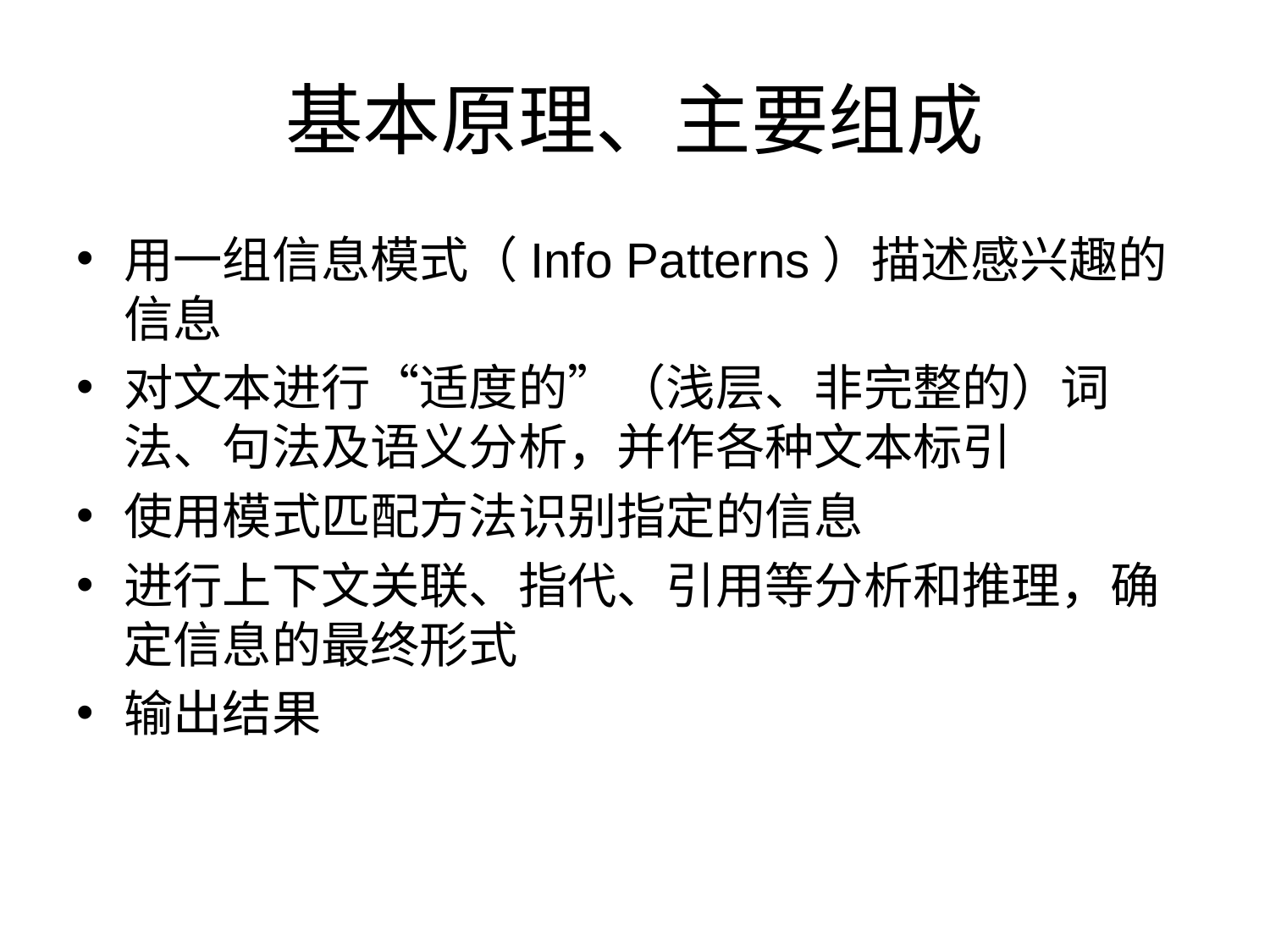

# 基本原理、主要组成
用一组信息模式（Info Patterns）描述感兴趣的信息
对文本进行“适度的”（浅层、非完整的）词法、句法及语义分析，并作各种文本标引
使用模式匹配方法识别指定的信息
进行上下文关联、指代、引用等分析和推理，确定信息的最终形式
输出结果